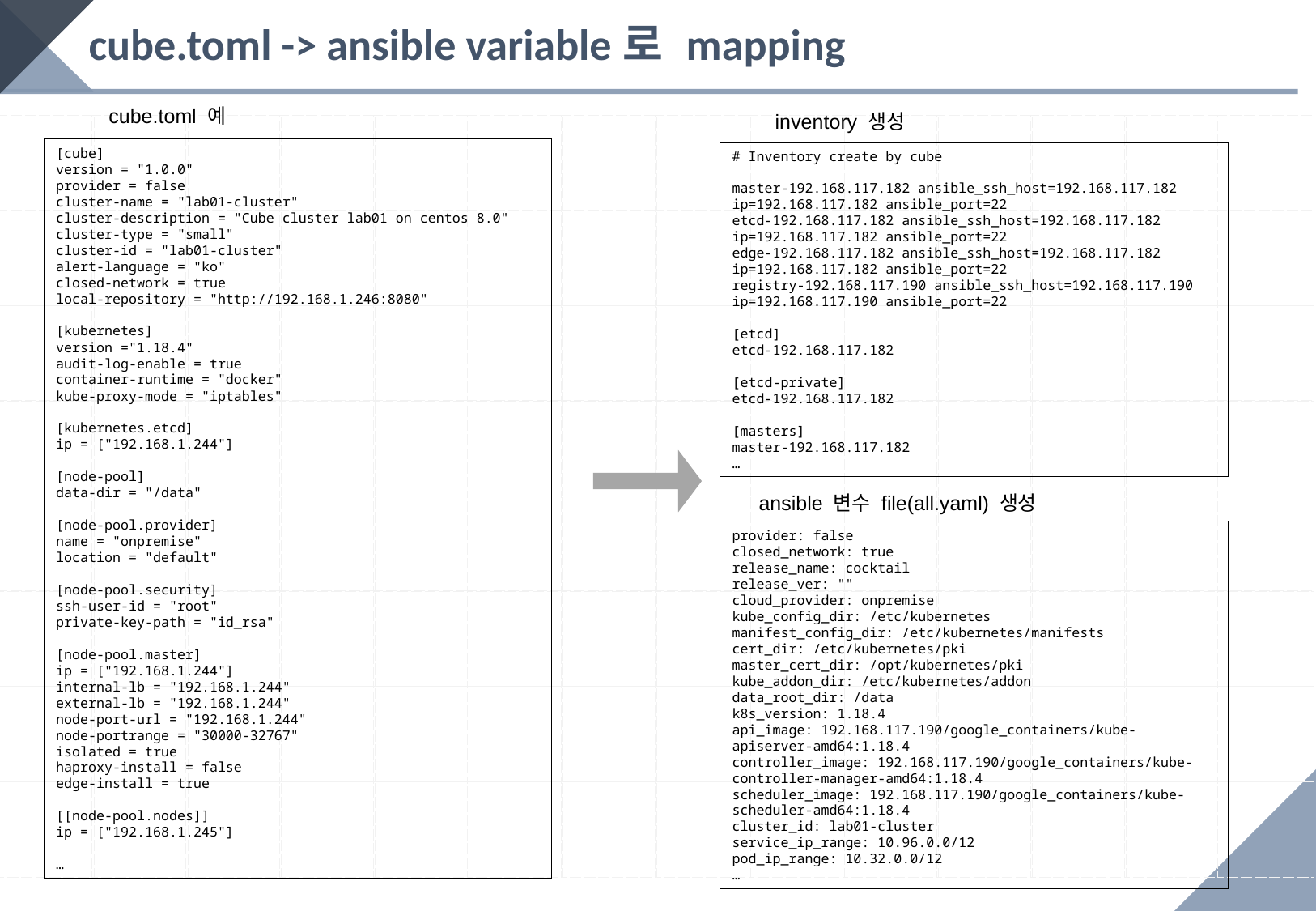

# cube.toml -> ansible variable로 mapping
cube.toml 예
inventory 생성
[cube]
version = "1.0.0"
provider = false
cluster-name = "lab01-cluster"
cluster-description = "Cube cluster lab01 on centos 8.0"
cluster-type = "small"
cluster-id = "lab01-cluster"
alert-language = "ko"
closed-network = true
local-repository = "http://192.168.1.246:8080"
[kubernetes]
version ="1.18.4"
audit-log-enable = true
container-runtime = "docker"
kube-proxy-mode = "iptables"
[kubernetes.etcd]
ip = ["192.168.1.244"]
[node-pool]
data-dir = "/data"
[node-pool.provider]
name = "onpremise"
location = "default"
[node-pool.security]
ssh-user-id = "root"
private-key-path = "id_rsa"
[node-pool.master]
ip = ["192.168.1.244"]
internal-lb = "192.168.1.244"
external-lb = "192.168.1.244"
node-port-url = "192.168.1.244"
node-portrange = "30000-32767"
isolated = true
haproxy-install = false
edge-install = true
[[node-pool.nodes]]
ip = ["192.168.1.245"]
…
# Inventory create by cube

master-192.168.117.182 ansible_ssh_host=192.168.117.182 ip=192.168.117.182 ansible_port=22
etcd-192.168.117.182 ansible_ssh_host=192.168.117.182 ip=192.168.117.182 ansible_port=22
edge-192.168.117.182 ansible_ssh_host=192.168.117.182 ip=192.168.117.182 ansible_port=22
registry-192.168.117.190 ansible_ssh_host=192.168.117.190 ip=192.168.117.190 ansible_port=22

[etcd]
etcd-192.168.117.182

[etcd-private]
etcd-192.168.117.182

[masters]
master-192.168.117.182
…

ansible 변수 file(all.yaml) 생성
provider: false
closed_network: true
release_name: cocktail
release_ver: ""
cloud_provider: onpremise
kube_config_dir: /etc/kubernetes
manifest_config_dir: /etc/kubernetes/manifests
cert_dir: /etc/kubernetes/pki
master_cert_dir: /opt/kubernetes/pki
kube_addon_dir: /etc/kubernetes/addon
data_root_dir: /data
k8s_version: 1.18.4
api_image: 192.168.117.190/google_containers/kube-apiserver-amd64:1.18.4
controller_image: 192.168.117.190/google_containers/kube-controller-manager-amd64:1.18.4
scheduler_image: 192.168.117.190/google_containers/kube-scheduler-amd64:1.18.4
cluster_id: lab01-cluster
service_ip_range: 10.96.0.0/12
pod_ip_range: 10.32.0.0/12
…